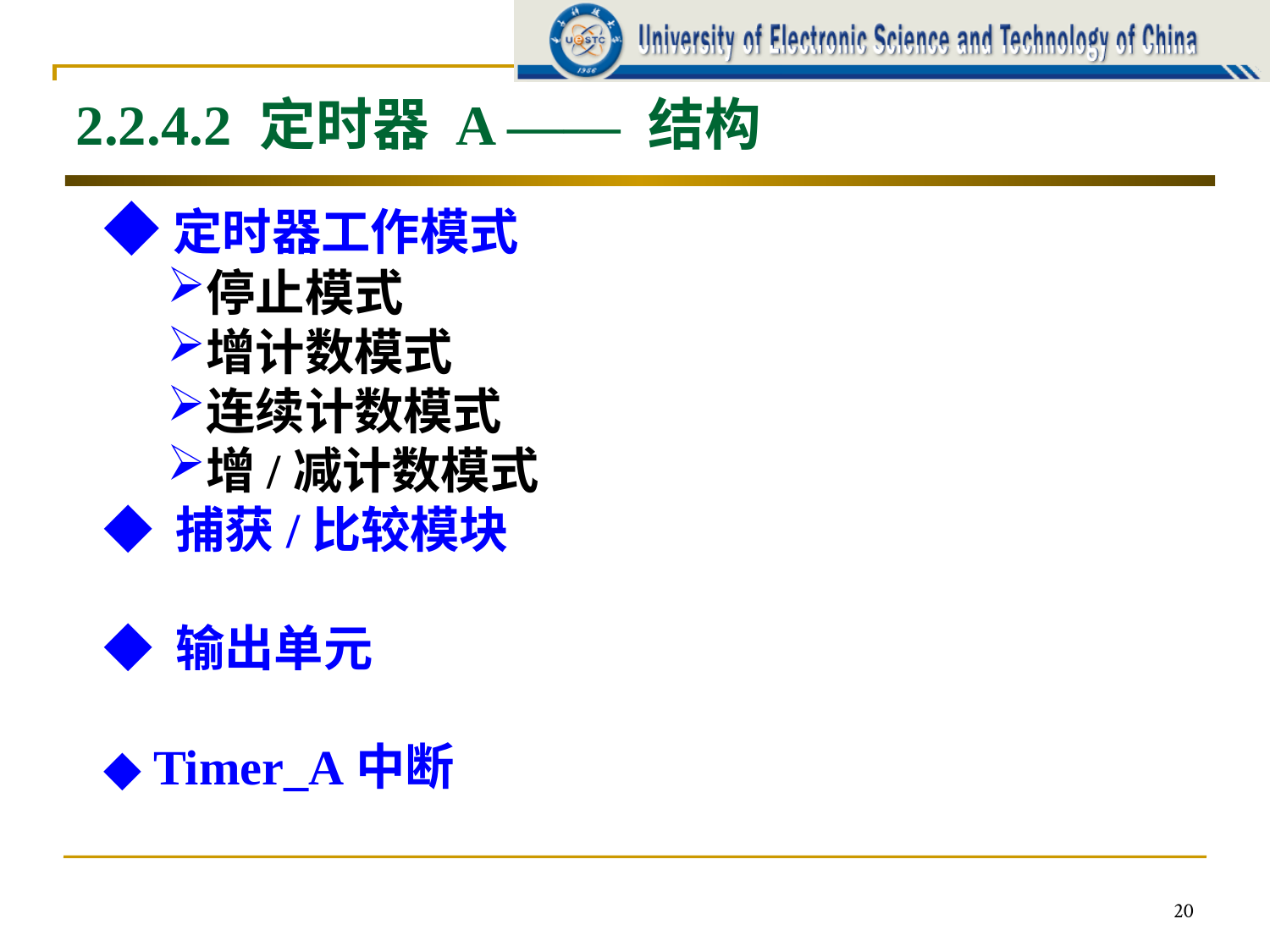

2.2.4.2 定时器 A —— 结构
◆定时器工作模式
停止模式
增计数模式
连续计数模式
增/减计数模式
◆ 捕获/比较模块

◆ 输出单元

◆ Timer_A中断

20